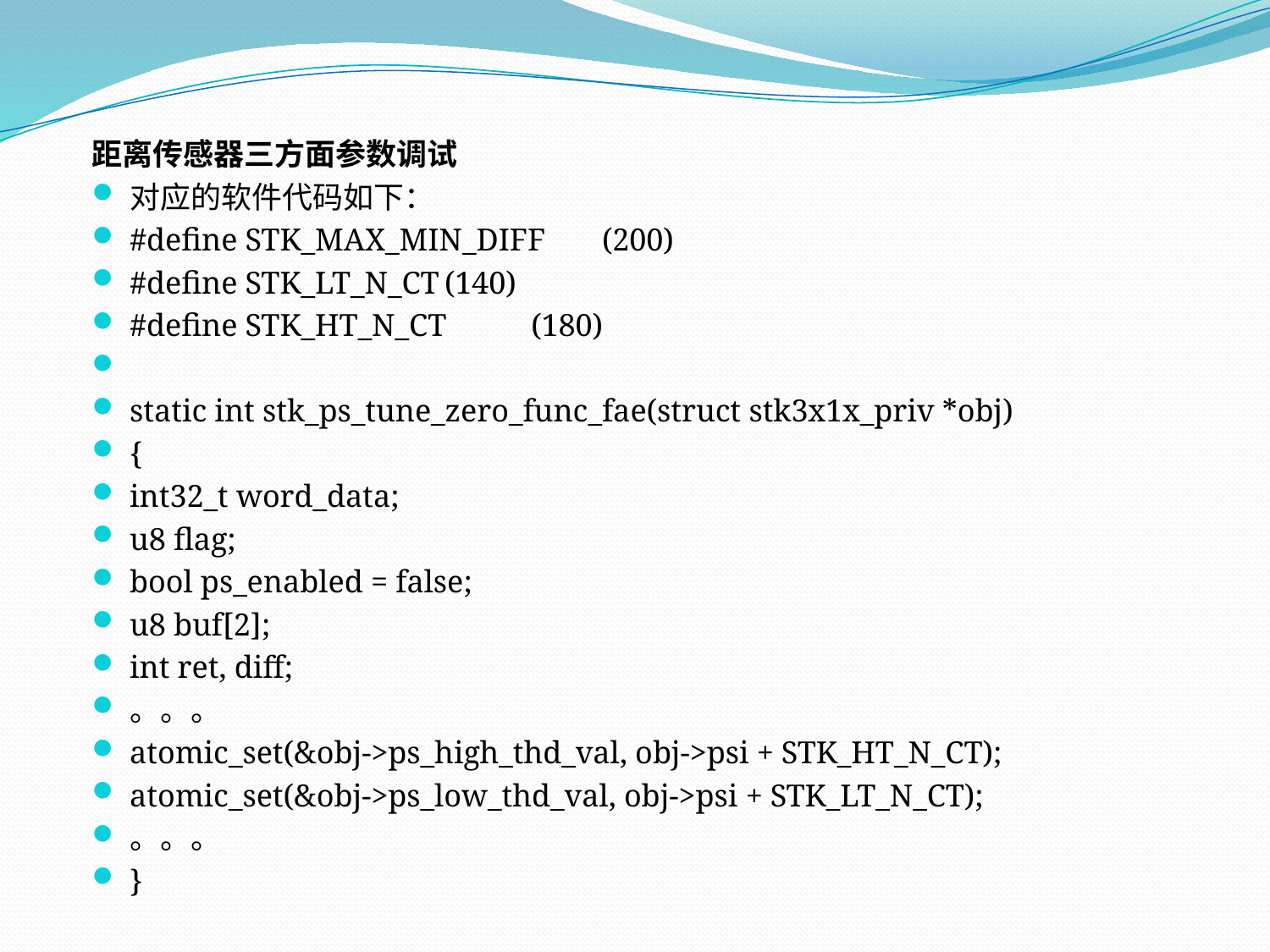

距离传感器三方面参数调试
对应的软件代码如下：
	#define STK_MAX_MIN_DIFF	(200)
	#define STK_LT_N_CT	(140)
	#define STK_HT_N_CT	 (180)

static int stk_ps_tune_zero_func_fae(struct stk3x1x_priv *obj)
{
	int32_t word_data;
	u8 flag;
	bool ps_enabled = false;
	u8 buf[2];
	int ret, diff;
。。。
		atomic_set(&obj->ps_high_thd_val, obj->psi + STK_HT_N_CT);
		atomic_set(&obj->ps_low_thd_val, obj->psi + STK_LT_N_CT);
。。。
}